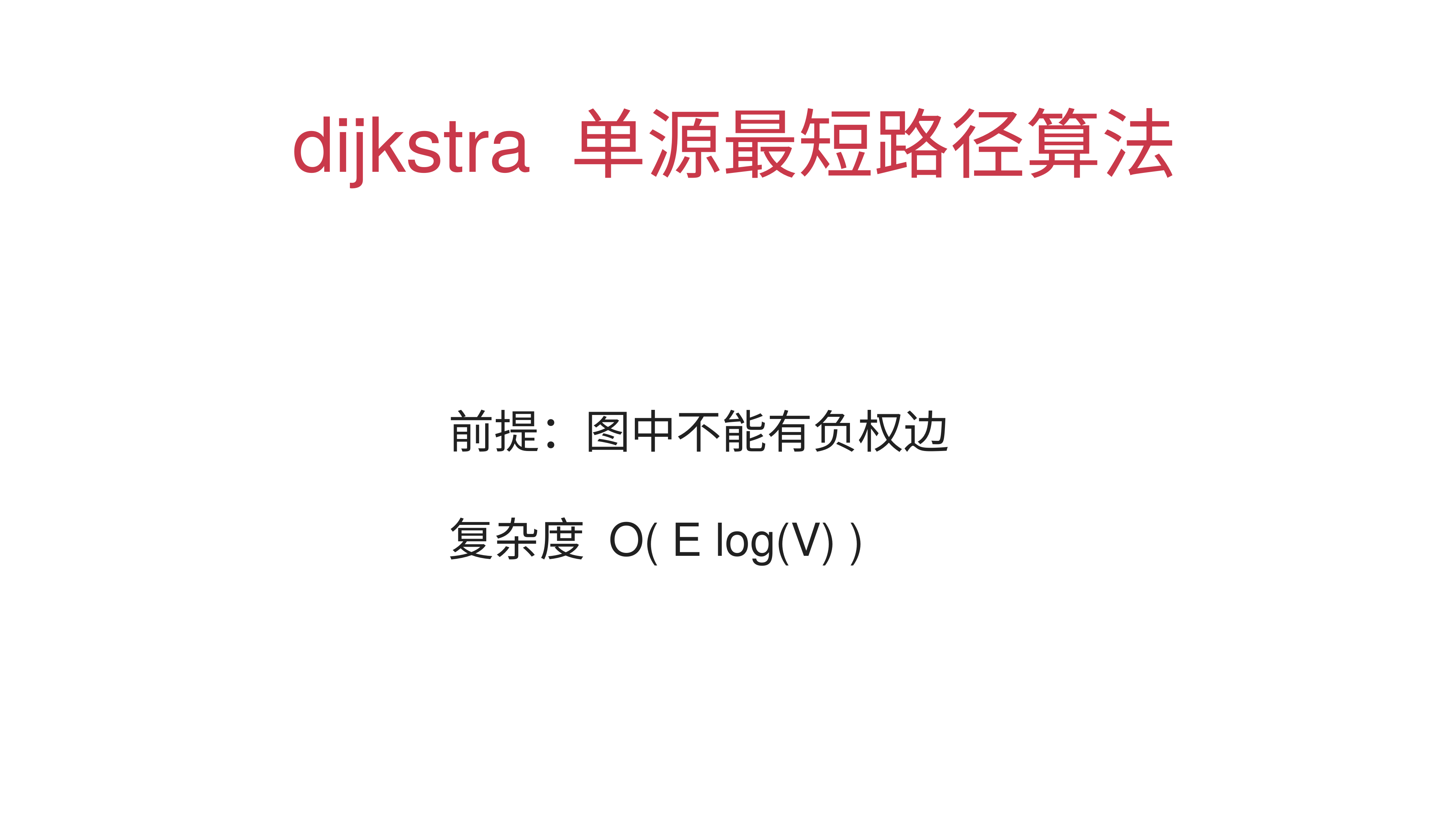

# dijkstra 单源最短路径算法
前提：图中不能有负权边
复杂度 O( E log(V) )